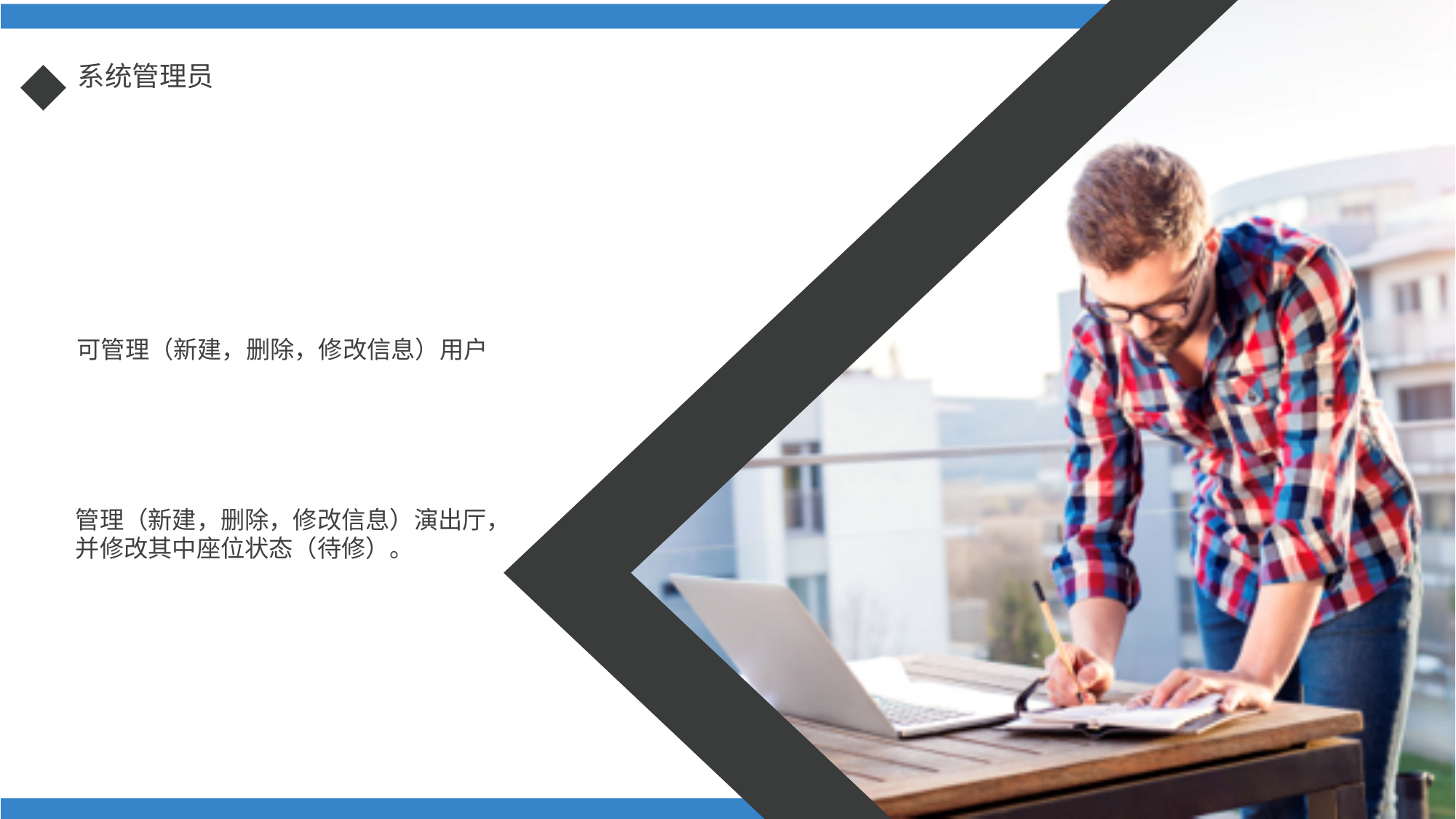

系统管理员

可管理（新建，删除，修改信息）用户
管理（新建，删除，修改信息）演出厅，并修改其中座位状态（待修）。